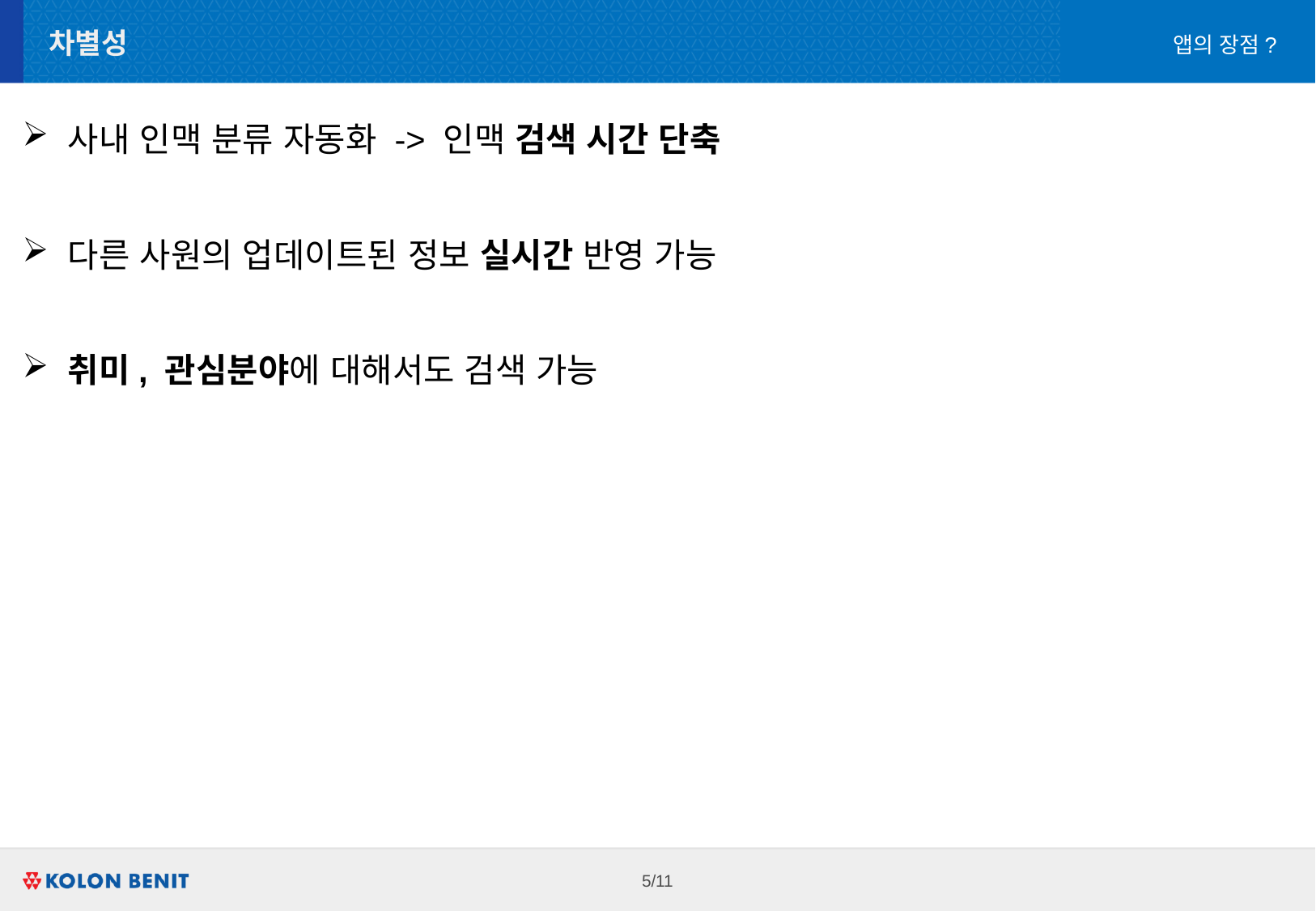

# 차별성
앱의 장점?
사내 인맥 분류 자동화 -> 인맥 검색 시간 단축

다른 사원의 업데이트된 정보 실시간 반영 가능

취미, 관심분야에 대해서도 검색 가능